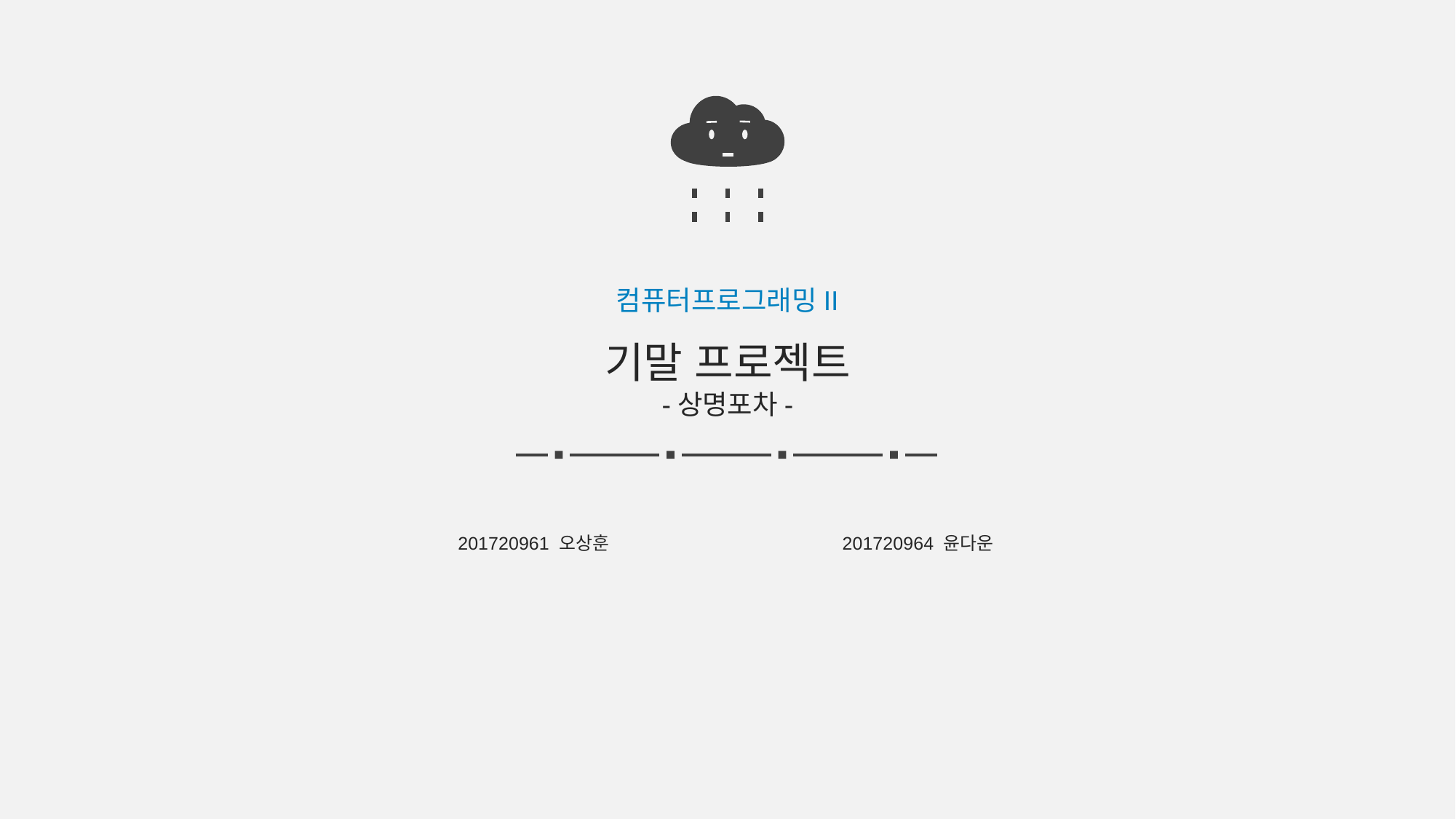

컴퓨터프로그래밍II
기말 프로젝트
-상명포차-

201720964 윤다운
201720961 오상훈